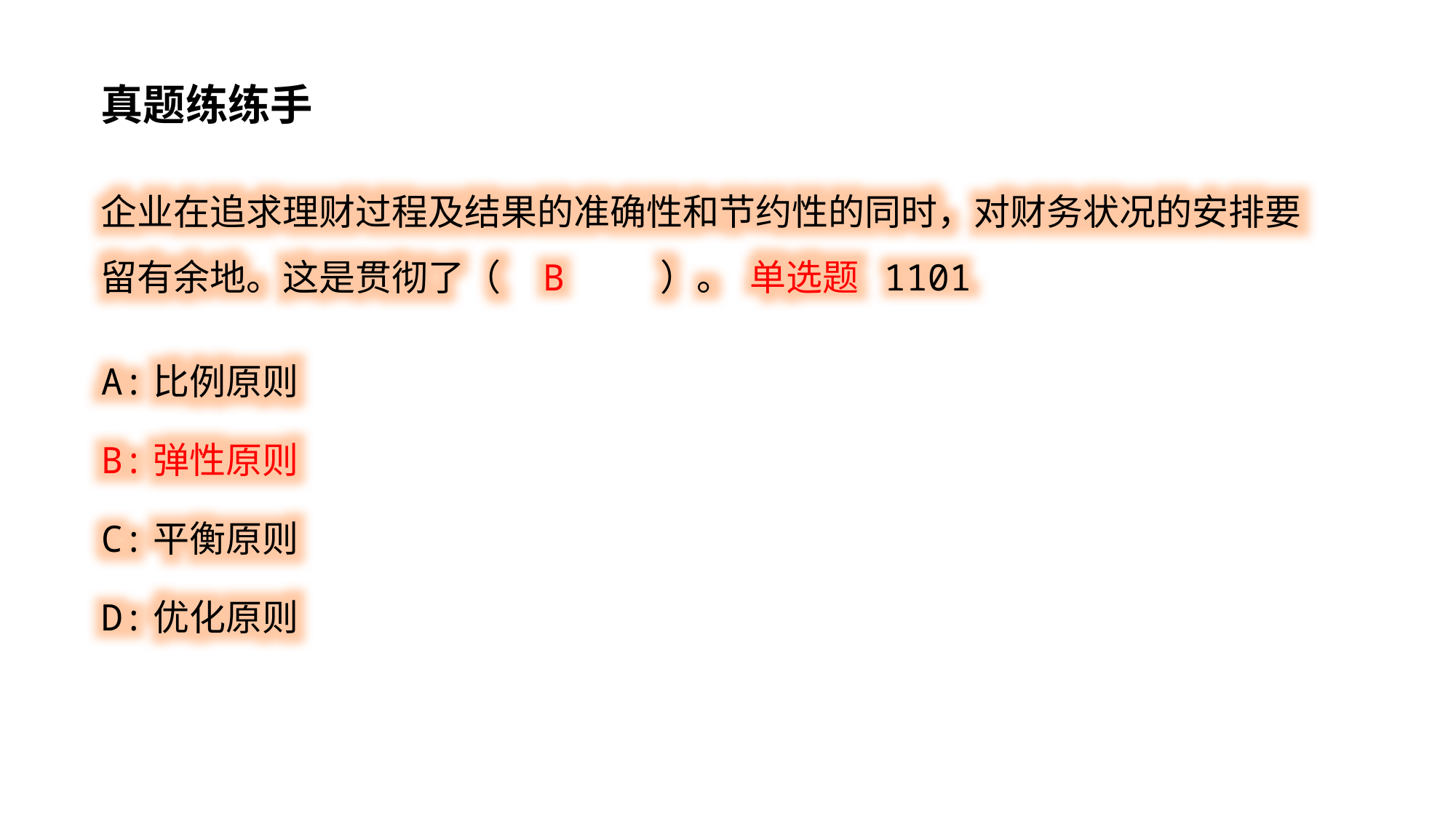

真题练练手
企业在追求理财过程及结果的准确性和节约性的同时，对财务状况的安排要留有余地。这是贯彻了（    B    ）。  单选题  1101

A:比例原则

B:弹性原则

C:平衡原则

D:优化原则